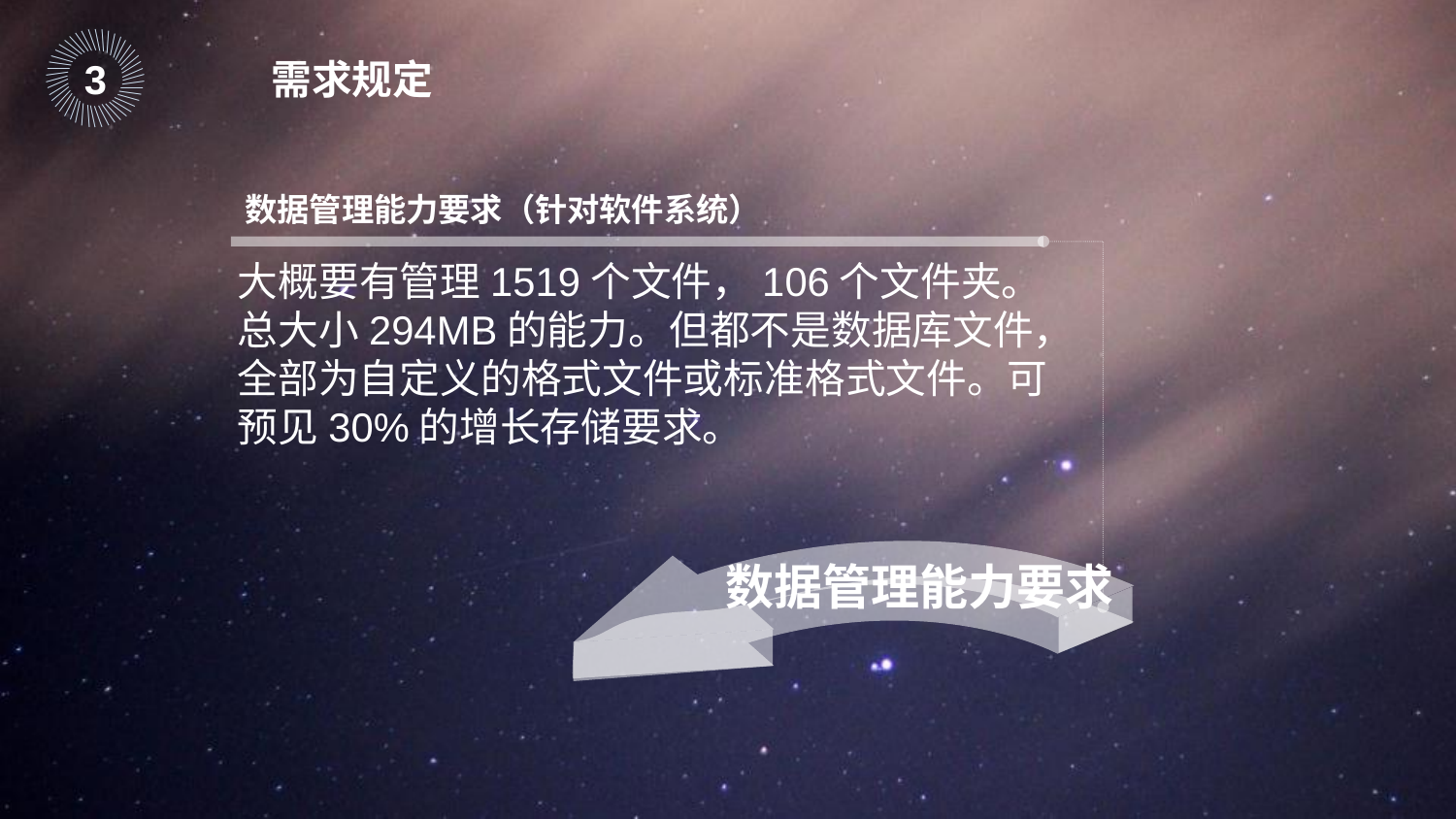

｜
｜
｜
｜
｜
｜
｜
｜
｜
｜
｜
｜
｜
｜
｜
｜
｜
｜
｜
｜
｜
｜
｜
｜
｜
｜
｜
｜
｜
｜
｜
｜
｜
｜
｜
｜
｜
｜
｜
｜
｜
｜
｜
｜
｜
｜
3
需求规定
数据管理能力要求（针对软件系统）

大概要有管理1519个文件，106个文件夹。总大小294MB的能力。但都不是数据库文件，全部为自定义的格式文件或标准格式文件。可预见30%的增长存储要求。

数据管理能力要求